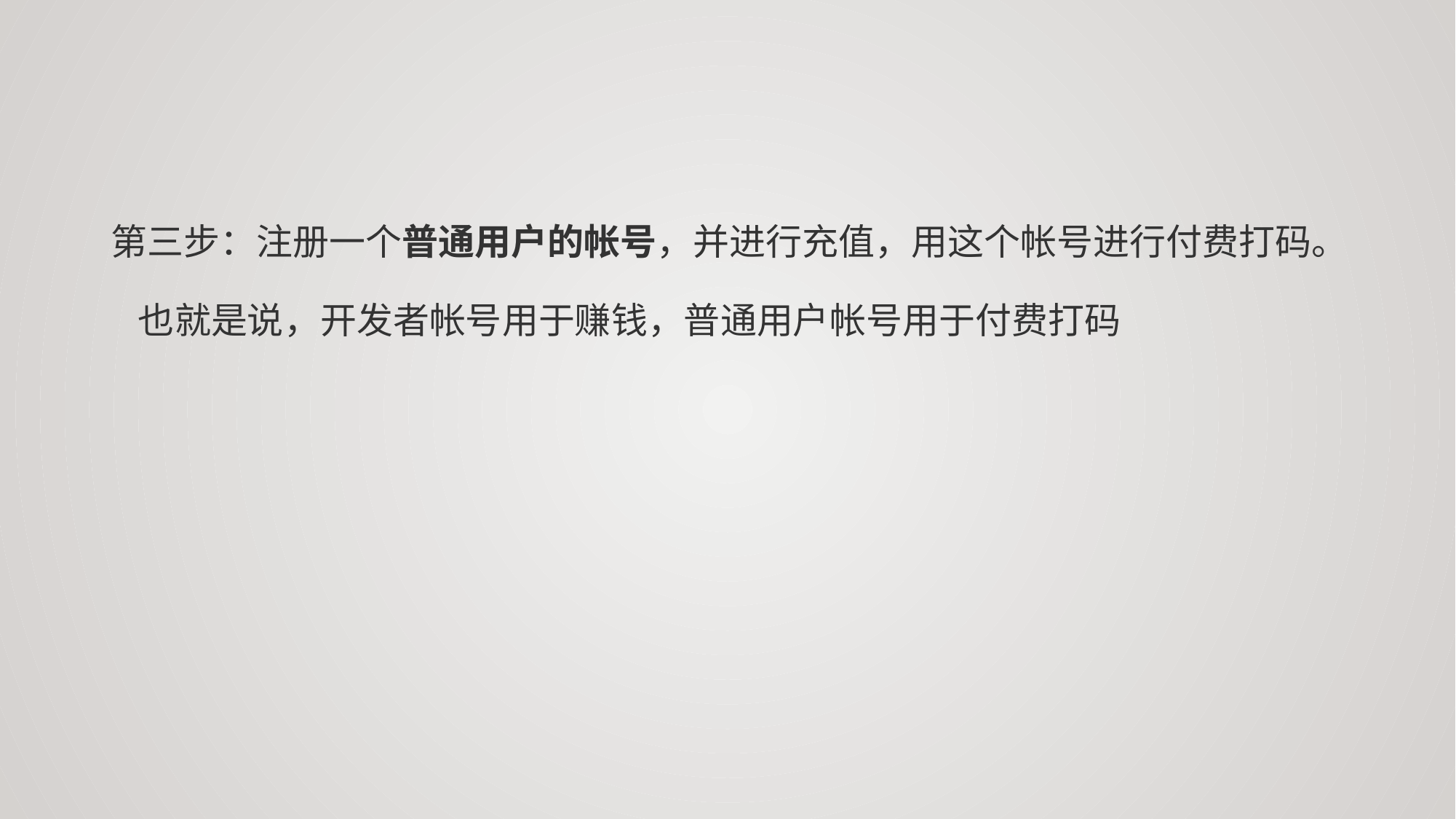

第三步：注册一个普通用户的帐号，并进行充值，用这个帐号进行付费打码。 
也就是说，开发者帐号用于赚钱，普通用户帐号用于付费打码